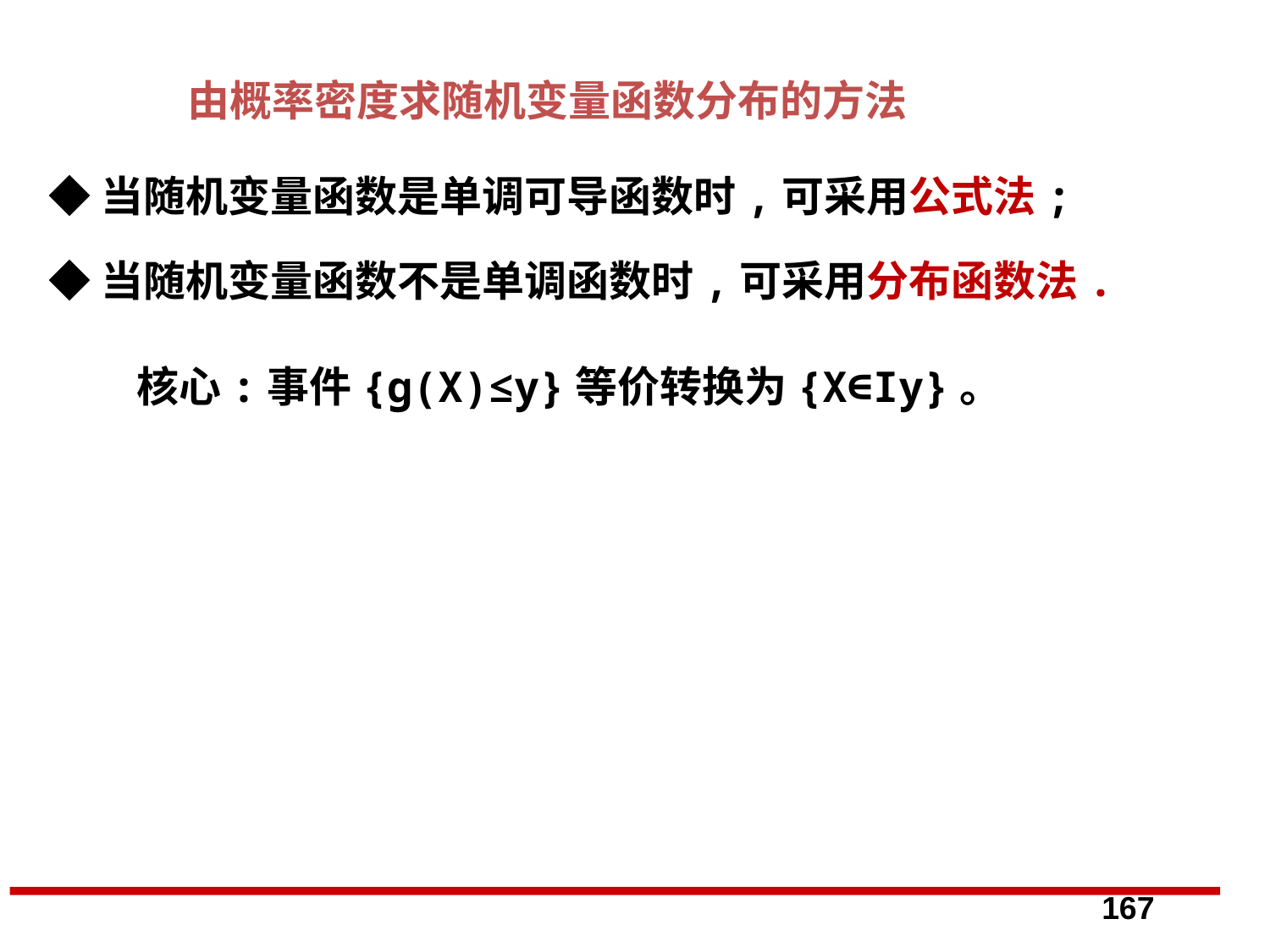

由概率密度求随机变量函数分布的方法
◆当随机变量函数是单调可导函数时,可采用公式法;
◆当随机变量函数不是单调函数时,可采用分布函数法.
核心:事件{g(X)≤y}等价转换为{X∈Iy}。
167